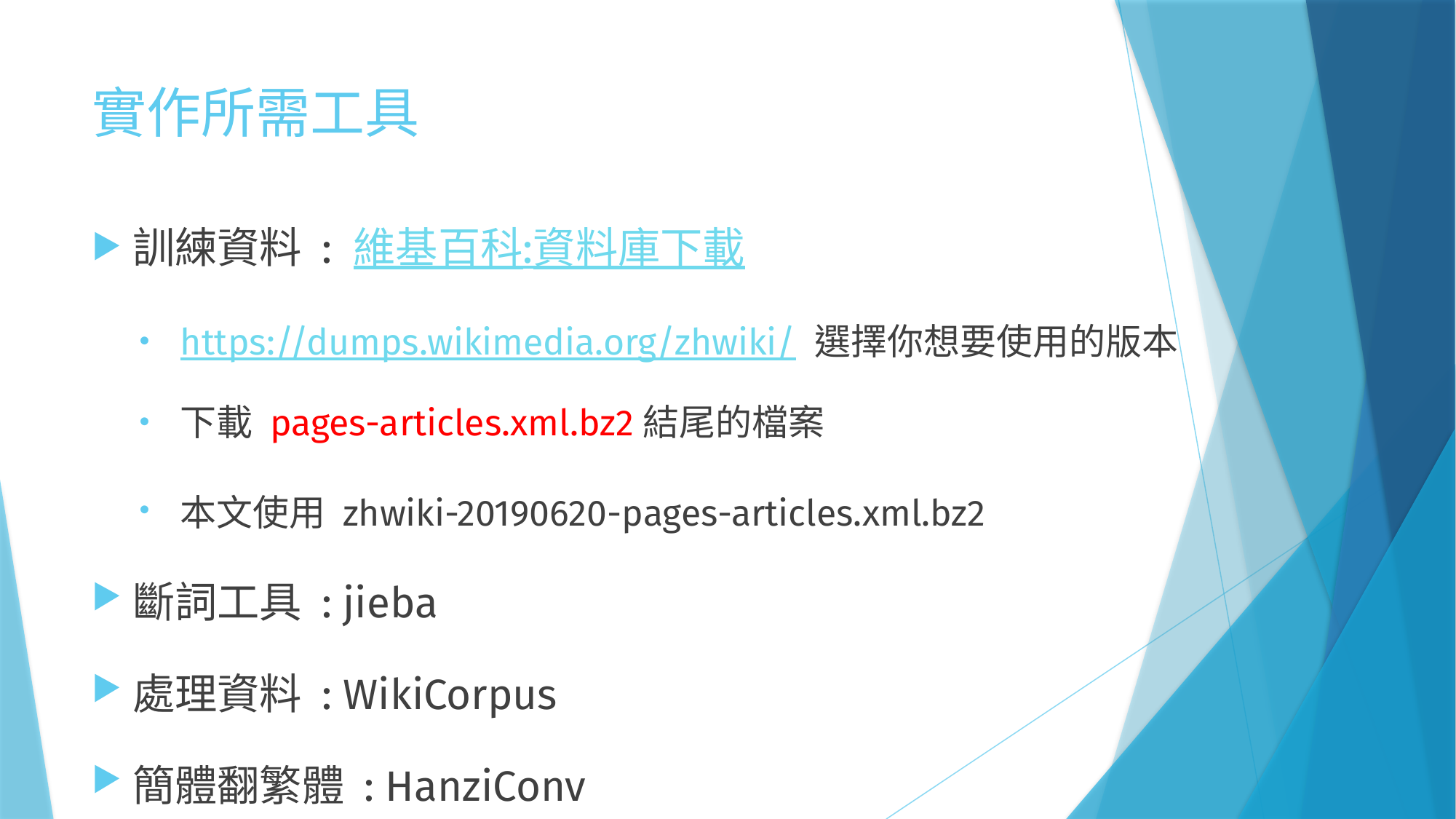

# 實作所需工具
訓練資料 : 維基百科:資料庫下載
https://dumps.wikimedia.org/zhwiki/ 選擇你想要使用的版本
下載 pages-articles.xml.bz2結尾的檔案
本文使用 zhwiki-20190620-pages-articles.xml.bz2
斷詞工具 : jieba
處理資料 : WikiCorpus
簡體翻繁體 : HanziConv